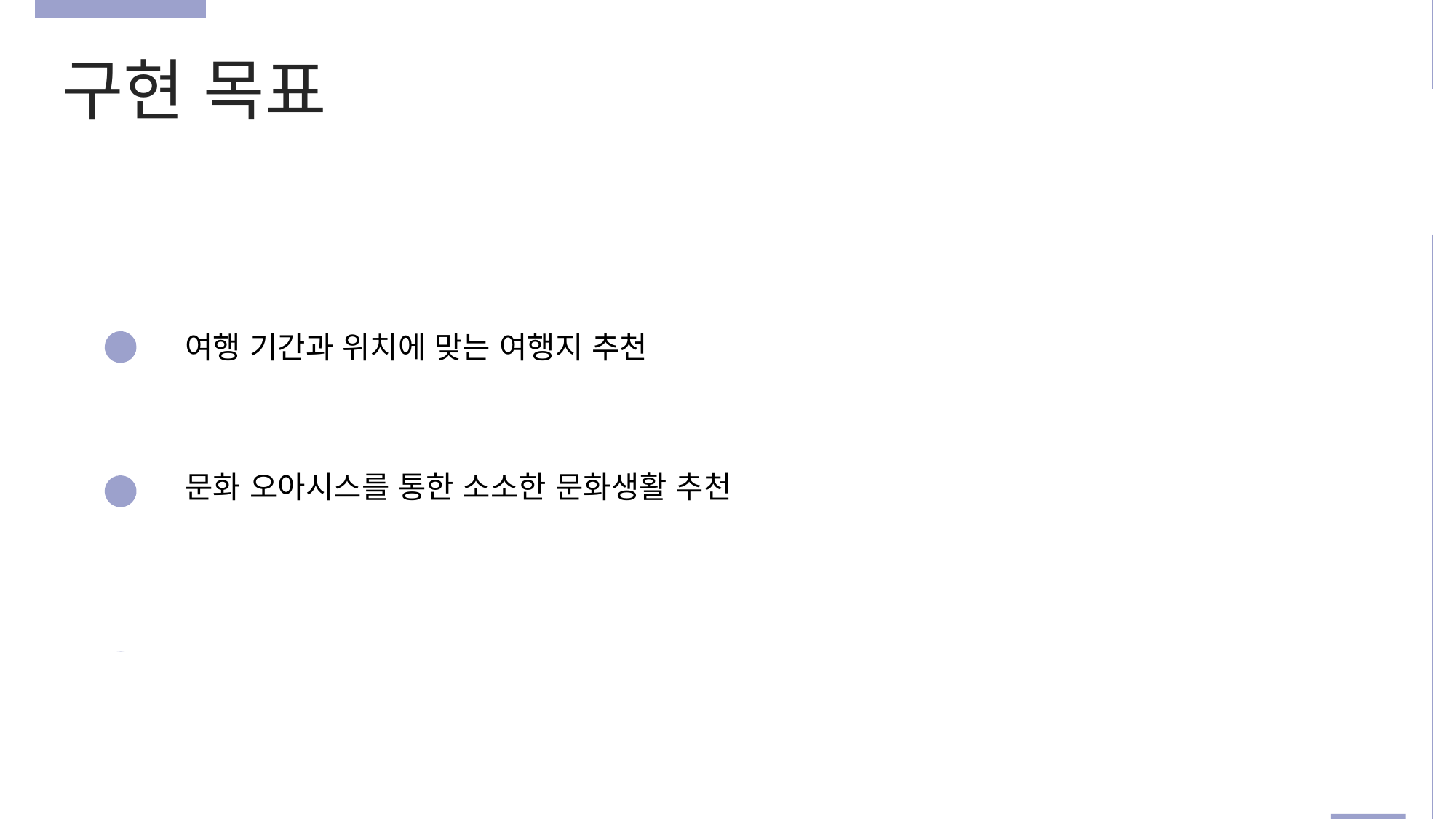

구현 목표
여행 기간과 위치에 맞는 여행지 추천

문화 오아시스를 통한 소소한 문화생활 추천